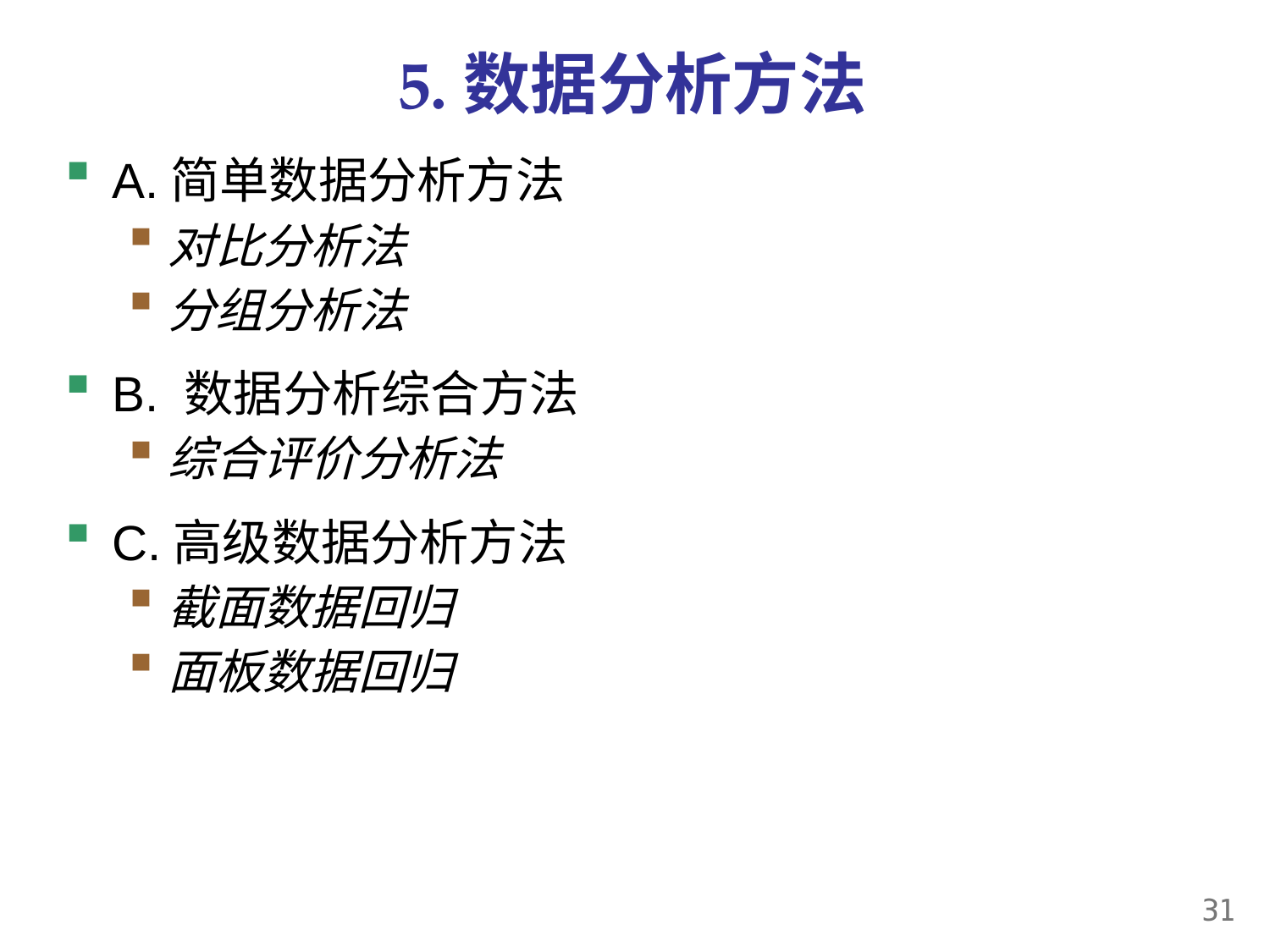

# 5.数据分析方法
A.简单数据分析方法
对比分析法
分组分析法
B. 数据分析综合方法
综合评价分析法
C.高级数据分析方法
截面数据回归
面板数据回归
31